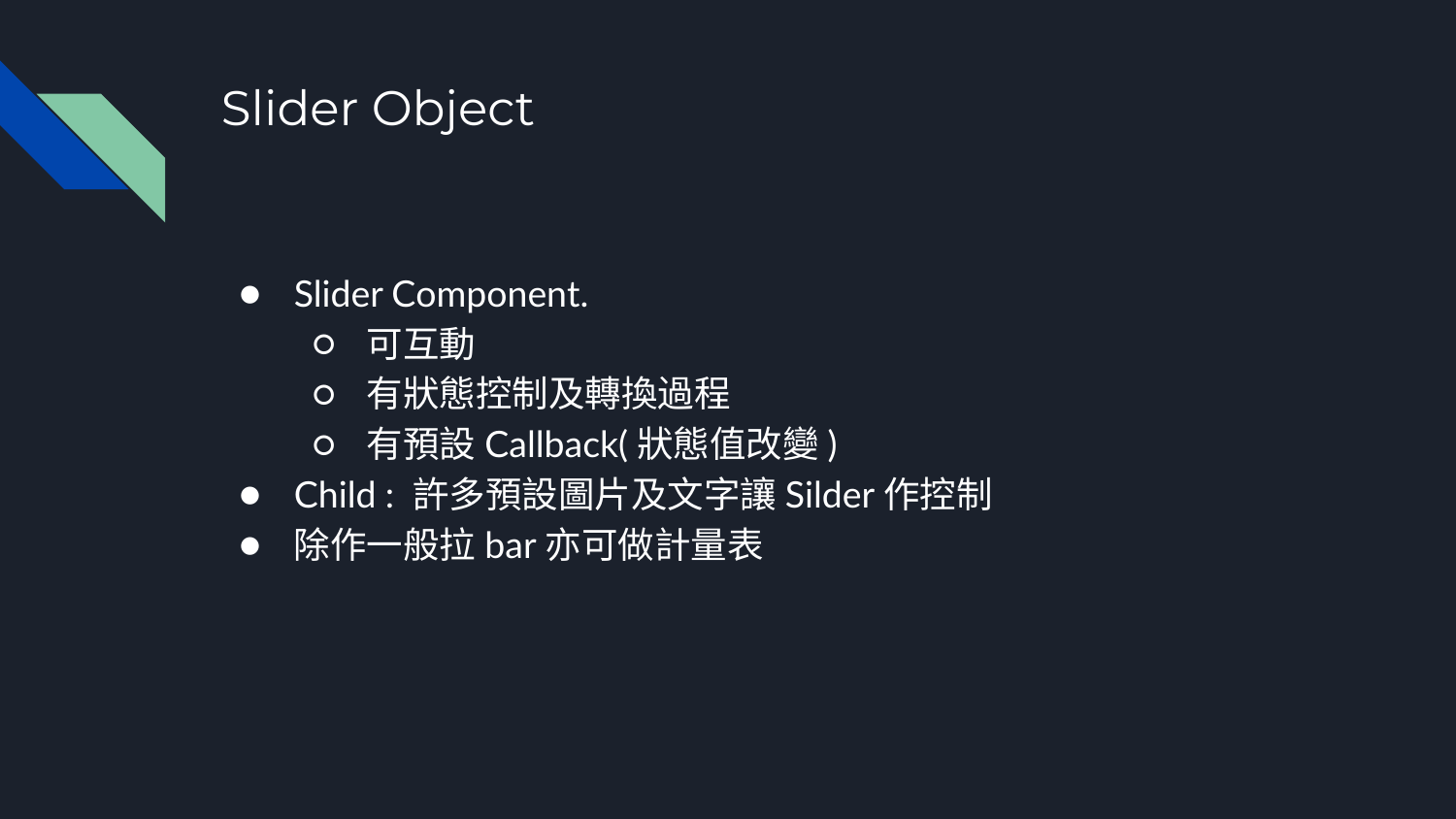

# Slider Object
Slider Component.
可互動
有狀態控制及轉換過程
有預設Callback(狀態值改變)
Child : 許多預設圖片及文字讓Silder作控制
除作一般拉bar亦可做計量表